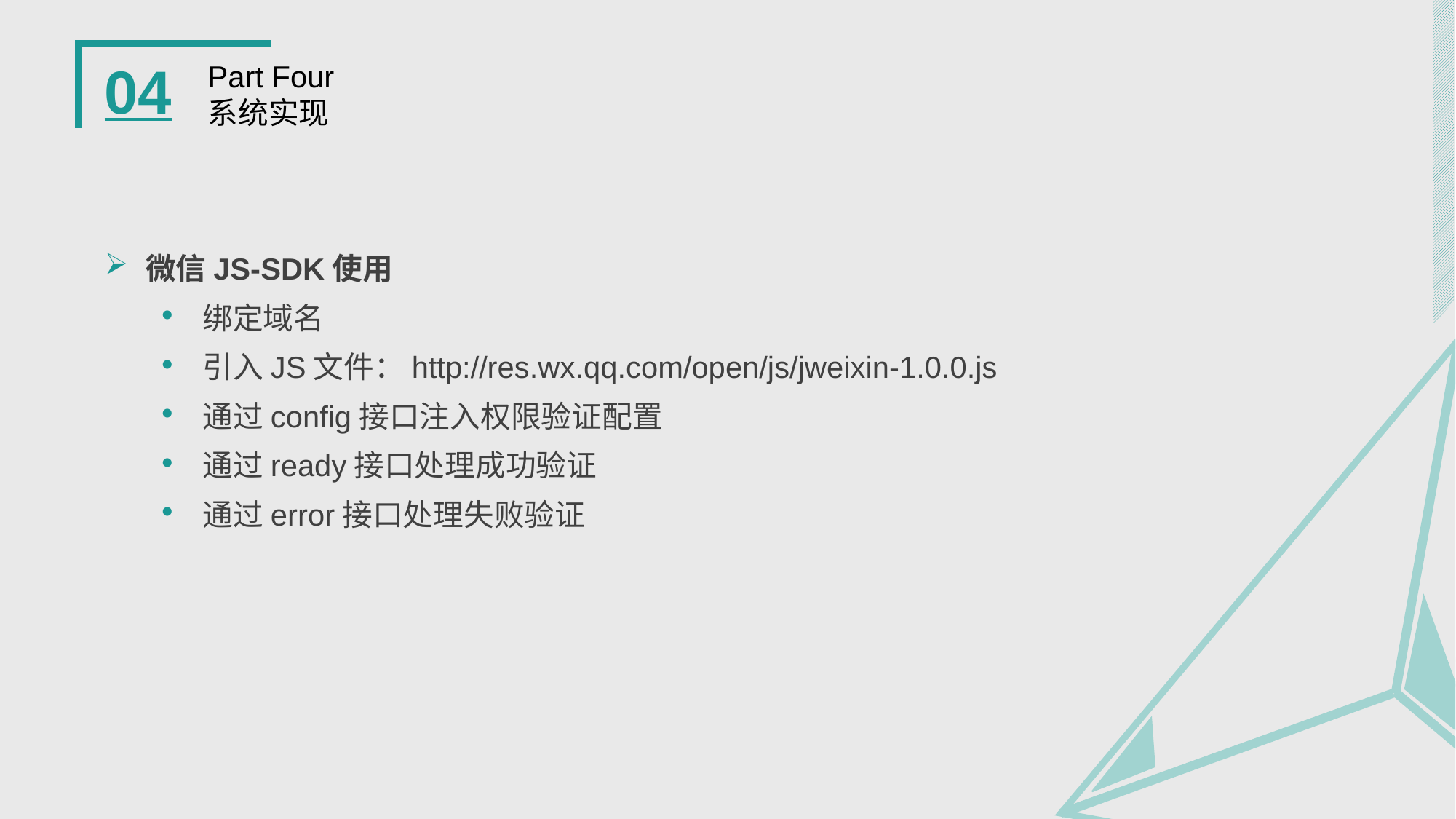

04
Part Four
系统实现
微信JS-SDK使用
绑定域名
引入JS文件：http://res.wx.qq.com/open/js/jweixin-1.0.0.js
通过config接口注入权限验证配置
通过ready接口处理成功验证
通过error接口处理失败验证